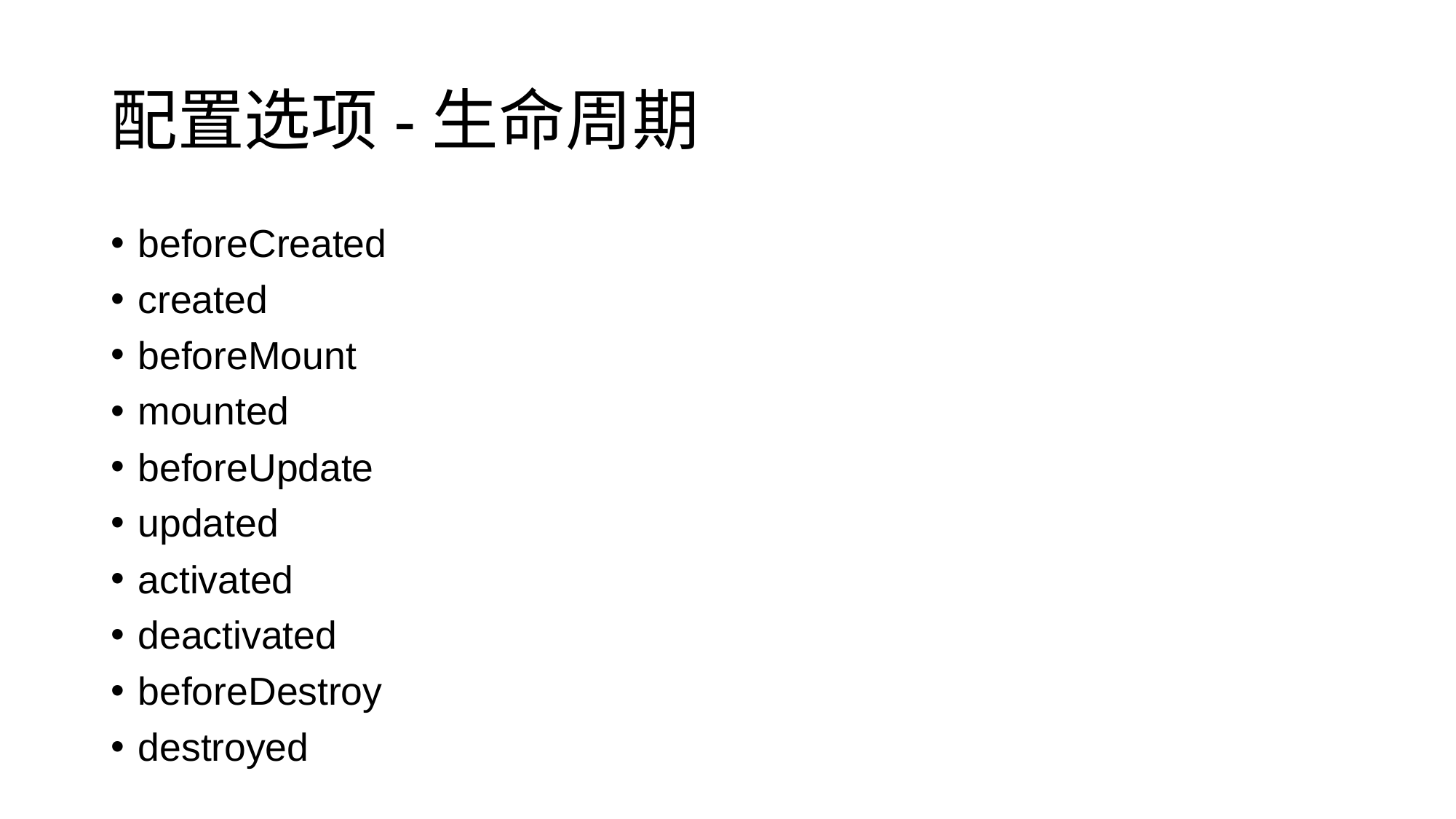

# 配置选项-生命周期
beforeCreated
created
beforeMount
mounted
beforeUpdate
updated
activated
deactivated
beforeDestroy
destroyed